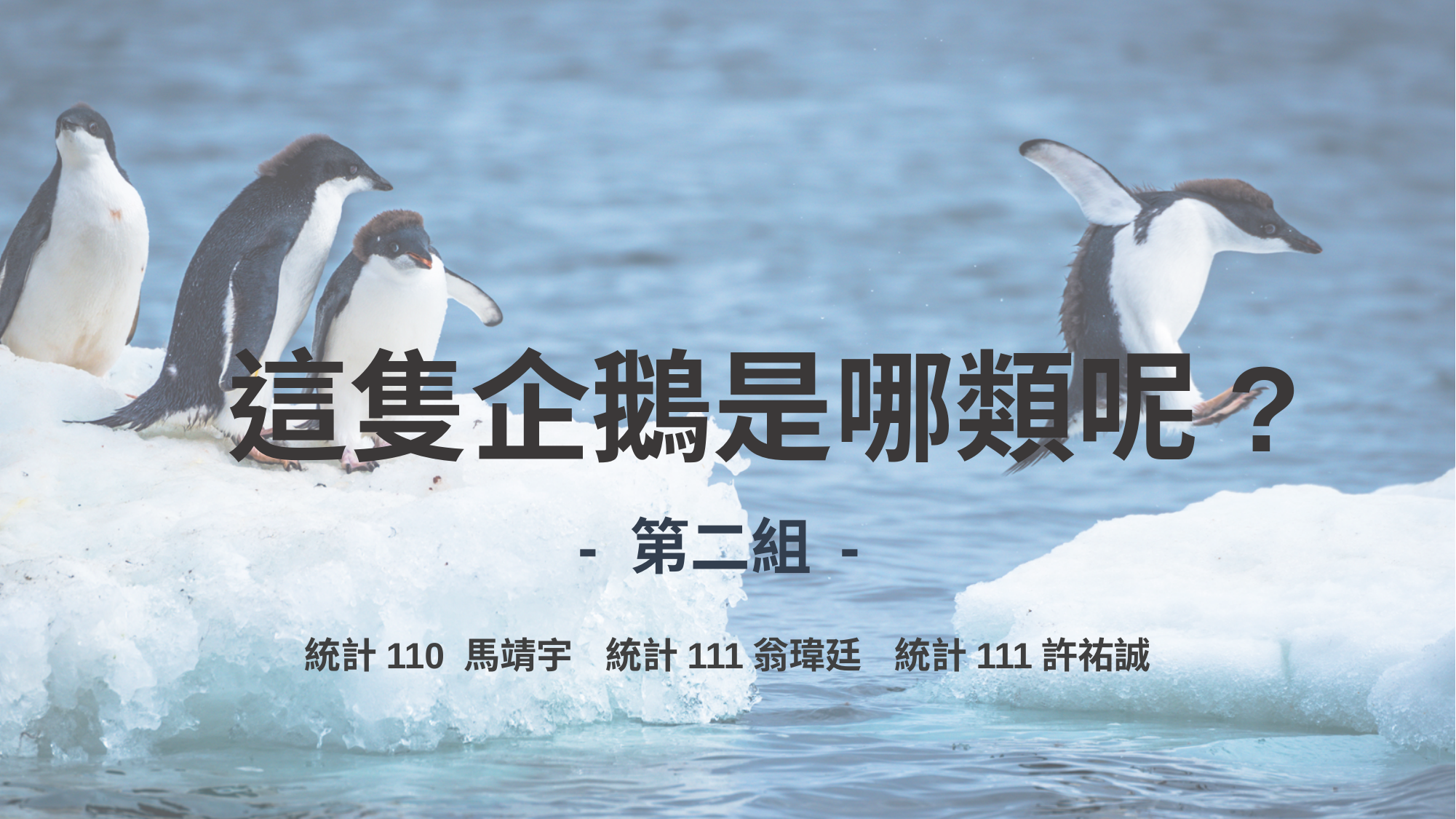

這隻企鵝是哪類呢?
- 第二組 -
統計110 馬靖宇    統計111翁瑋廷    統計111許祐誠